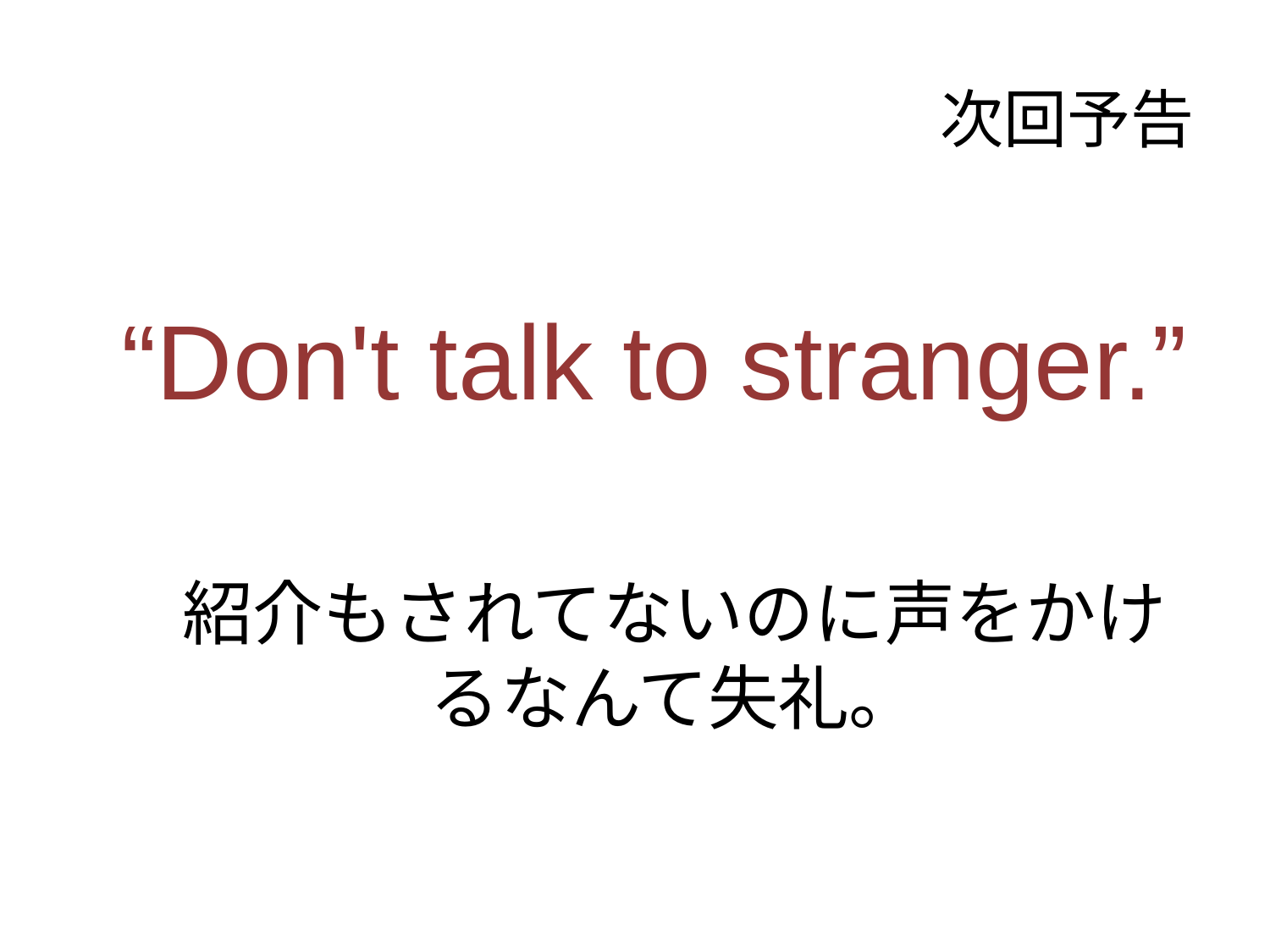

# 次回予告
“Don't talk to stranger.”
紹介もされてないのに声をかけるなんて失礼。